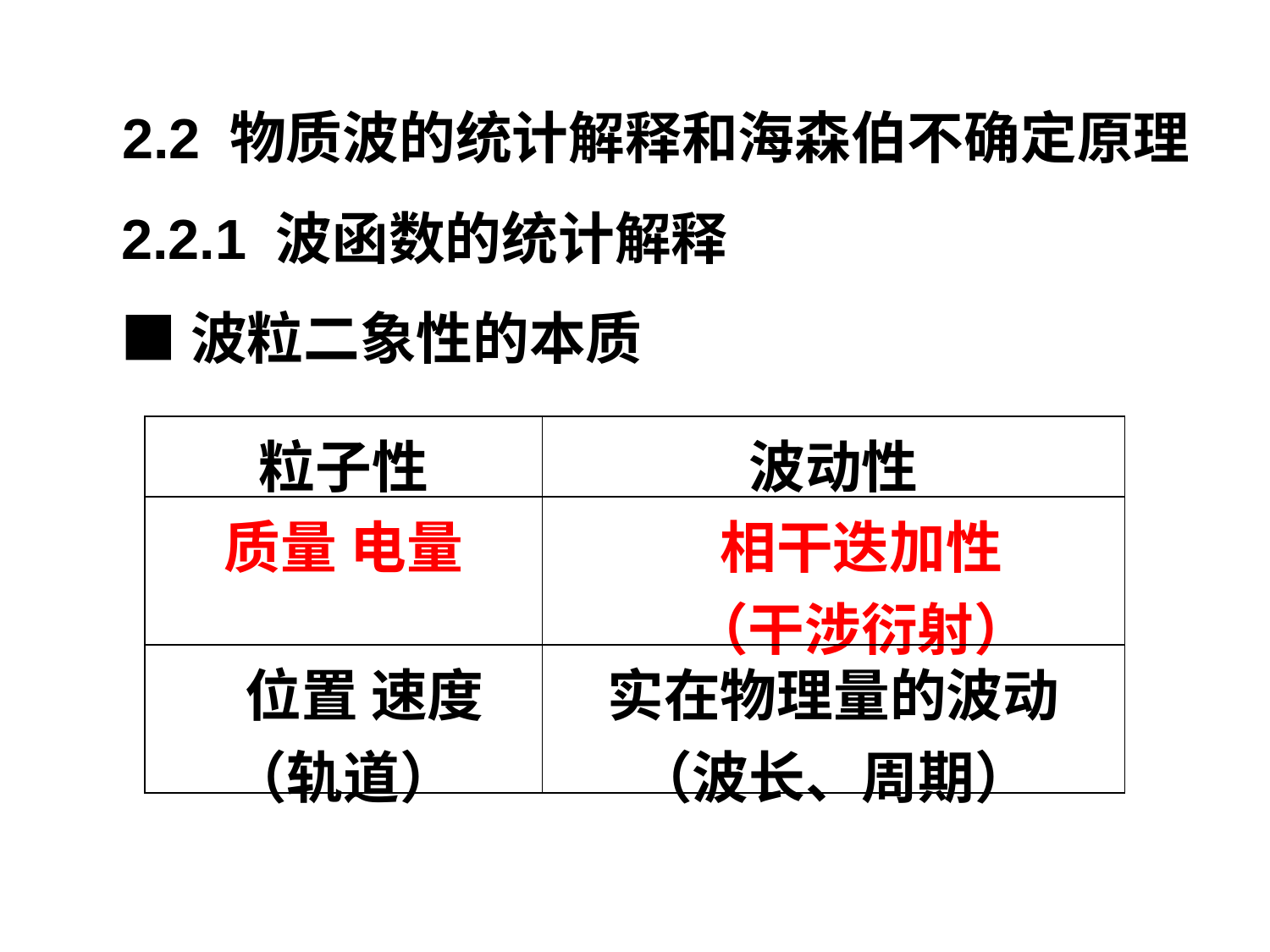

2.2 物质波的统计解释和海森伯不确定原理
2.2.1 波函数的统计解释
■波粒二象性的本质
| 粒子性 | 波动性 |
| --- | --- |
| 质量 电量 | 相干迭加性 （干涉衍射） |
| 位置 速度（轨道） | 实在物理量的波动 （波长、周期） |